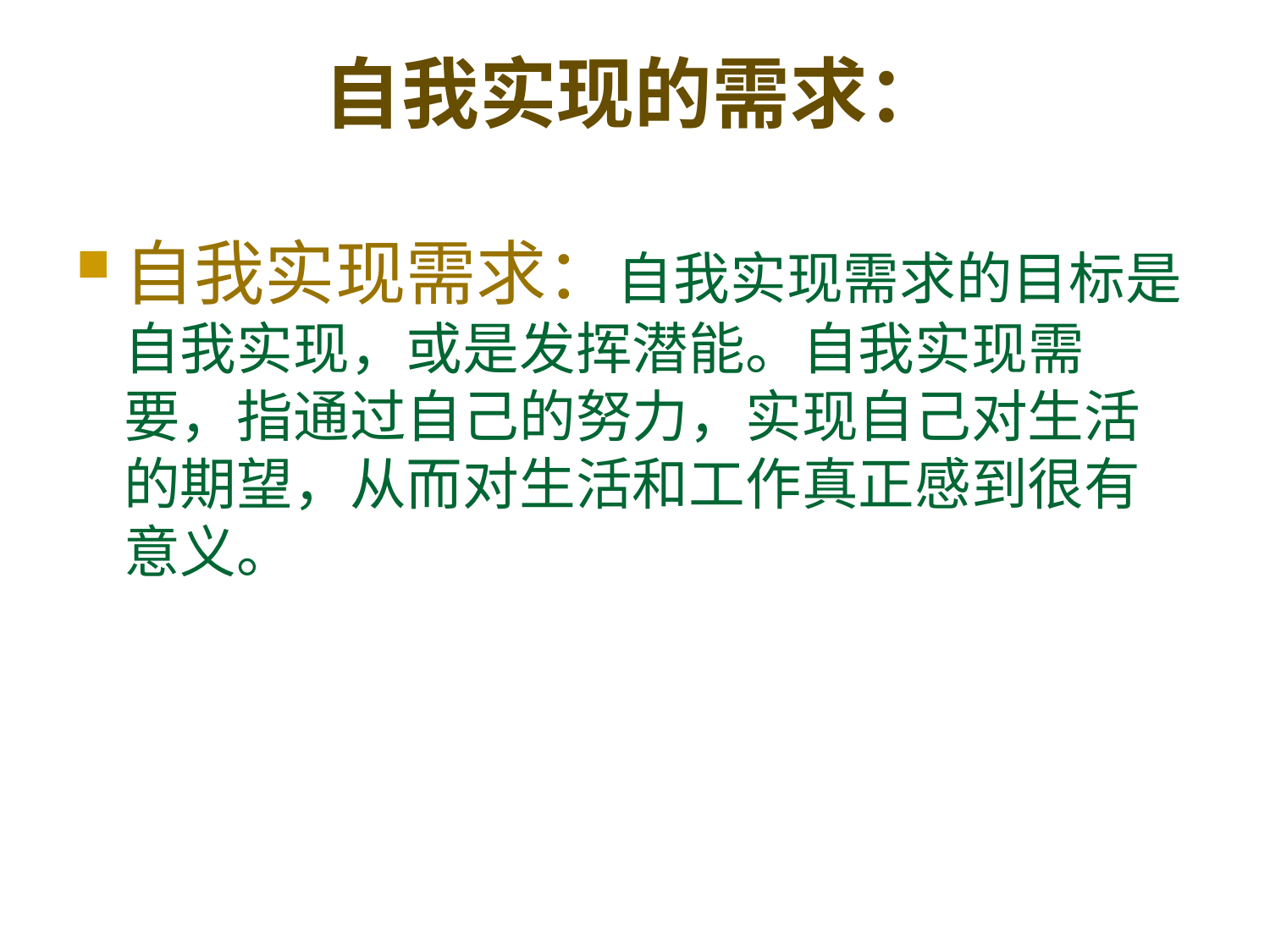

# 自我实现的需求：
自我实现需求：自我实现需求的目标是自我实现，或是发挥潜能。自我实现需要，指通过自己的努力，实现自己对生活的期望，从而对生活和工作真正感到很有意义。